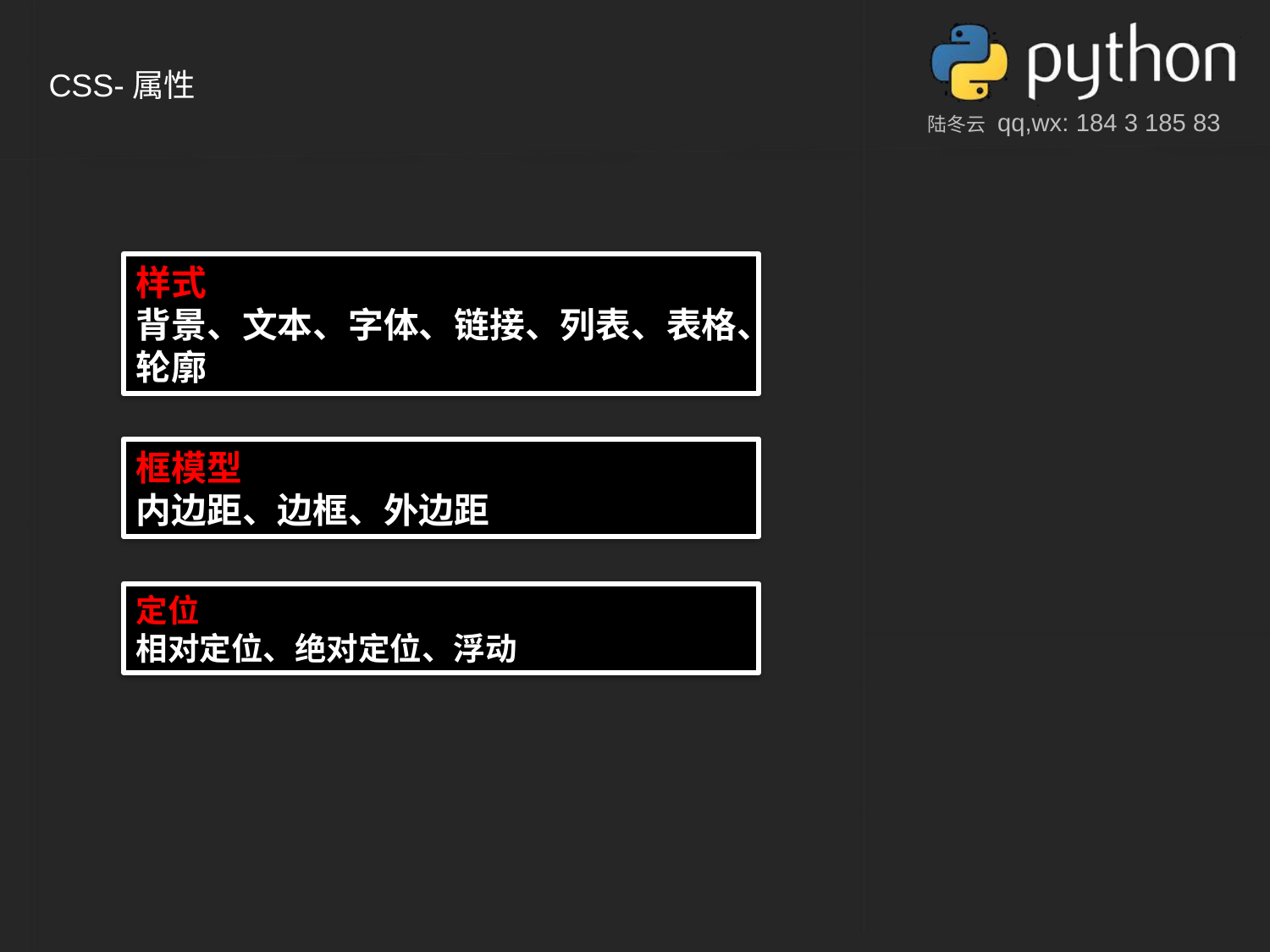

CSS-属性
样式
背景、文本、字体、链接、列表、表格、轮廓
框模型
内边距、边框、外边距
定位
相对定位、绝对定位、浮动